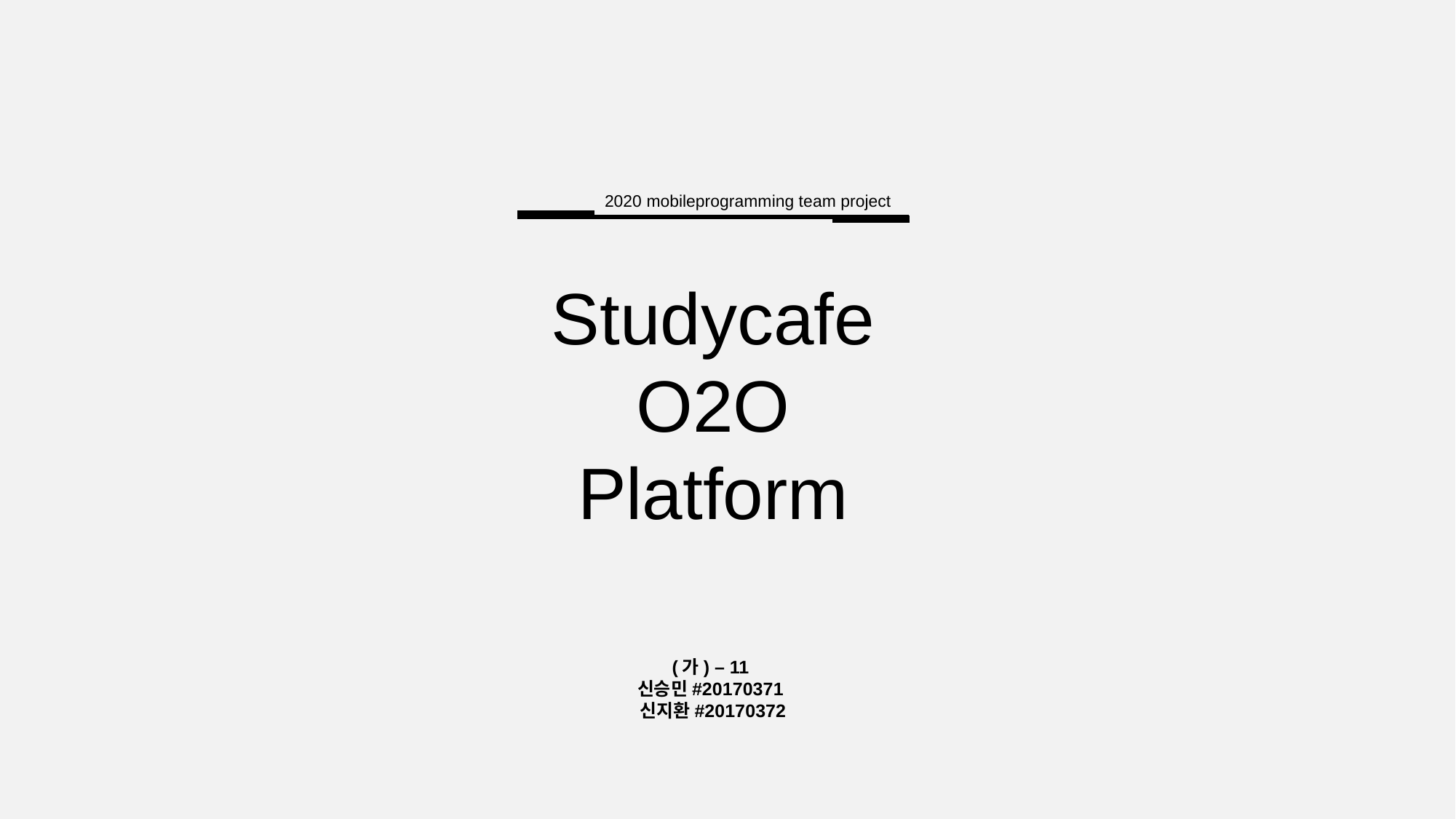

2020 mobileprogramming team project

Studycafe O2O Platform
(가) – 11
신승민#20170371
신지환#20170372